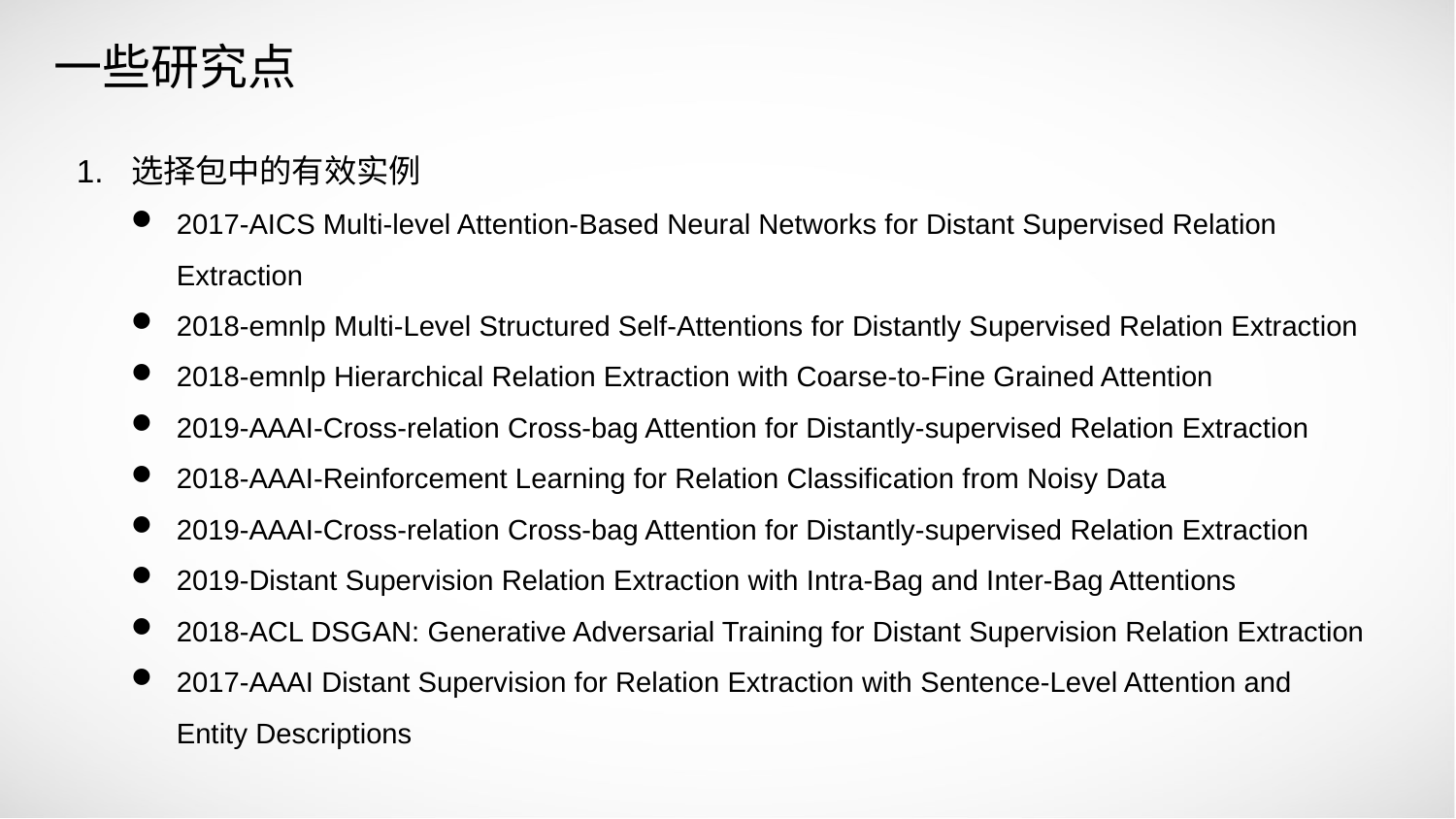

一些研究点
选择包中的有效实例
2017-AICS Multi-level Attention-Based Neural Networks for Distant Supervised Relation Extraction
2018-emnlp Multi-Level Structured Self-Attentions for Distantly Supervised Relation Extraction
2018-emnlp Hierarchical Relation Extraction with Coarse-to-Fine Grained Attention
2019-AAAI-Cross-relation Cross-bag Attention for Distantly-supervised Relation Extraction
2018-AAAI-Reinforcement Learning for Relation Classification from Noisy Data
2019-AAAI-Cross-relation Cross-bag Attention for Distantly-supervised Relation Extraction
2019-Distant Supervision Relation Extraction with Intra-Bag and Inter-Bag Attentions
2018-ACL DSGAN: Generative Adversarial Training for Distant Supervision Relation Extraction
2017-AAAI Distant Supervision for Relation Extraction with Sentence-Level Attention and Entity Descriptions